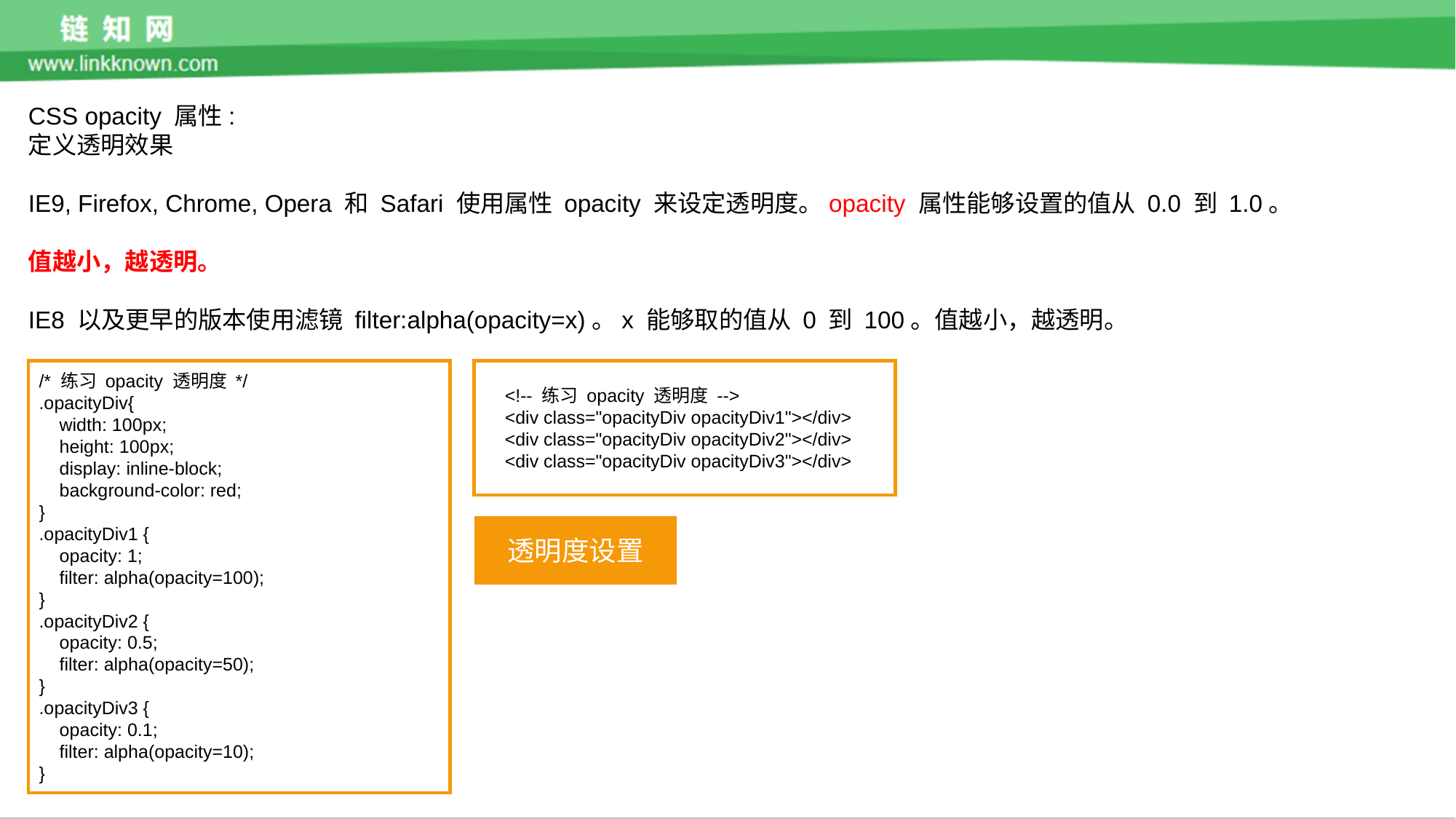

CSS opacity 属性:
定义透明效果

IE9, Firefox, Chrome, Opera 和 Safari 使用属性 opacity 来设定透明度。opacity 属性能够设置的值从 0.0 到 1.0。

值越小，越透明。

IE8 以及更早的版本使用滤镜 filter:alpha(opacity=x)。x 能够取的值从 0 到 100。值越小，越透明。
/* 练习 opacity 透明度 */
.opacityDiv{
    width: 100px;
    height: 100px;
    display: inline-block;
    background-color: red;
}
.opacityDiv1 {
    opacity: 1;
    filter: alpha(opacity=100);
}
.opacityDiv2 {
    opacity: 0.5;
    filter: alpha(opacity=50);
}
.opacityDiv3 {
    opacity: 0.1;
    filter: alpha(opacity=10);
}
    <!-- 练习 opacity 透明度 -->
    <div class="opacityDiv opacityDiv1"></div>
    <div class="opacityDiv opacityDiv2"></div>
    <div class="opacityDiv opacityDiv3"></div>
透明度设置